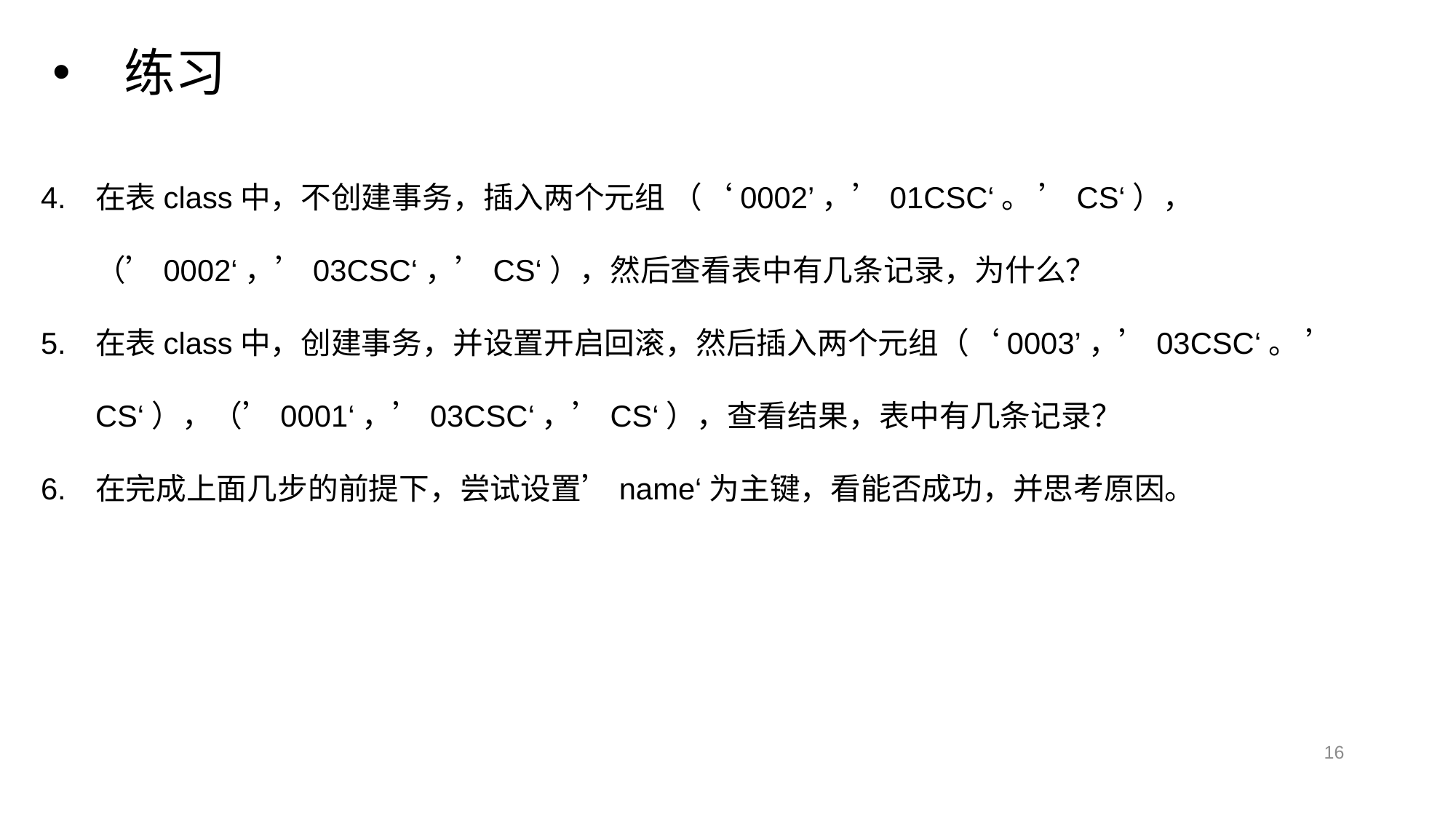

# 练习
在表class中，不创建事务，插入两个元组 （‘0002’，’01CSC‘。 ’CS‘），（’0002‘，’03CSC‘，’CS‘），然后查看表中有几条记录，为什么？
在表class中，创建事务，并设置开启回滚，然后插入两个元组（‘0003’，’03CSC‘。 ’CS‘），（’0001‘，’03CSC‘，’CS‘），查看结果，表中有几条记录？
在完成上面几步的前提下，尝试设置’name‘为主键，看能否成功，并思考原因。

16